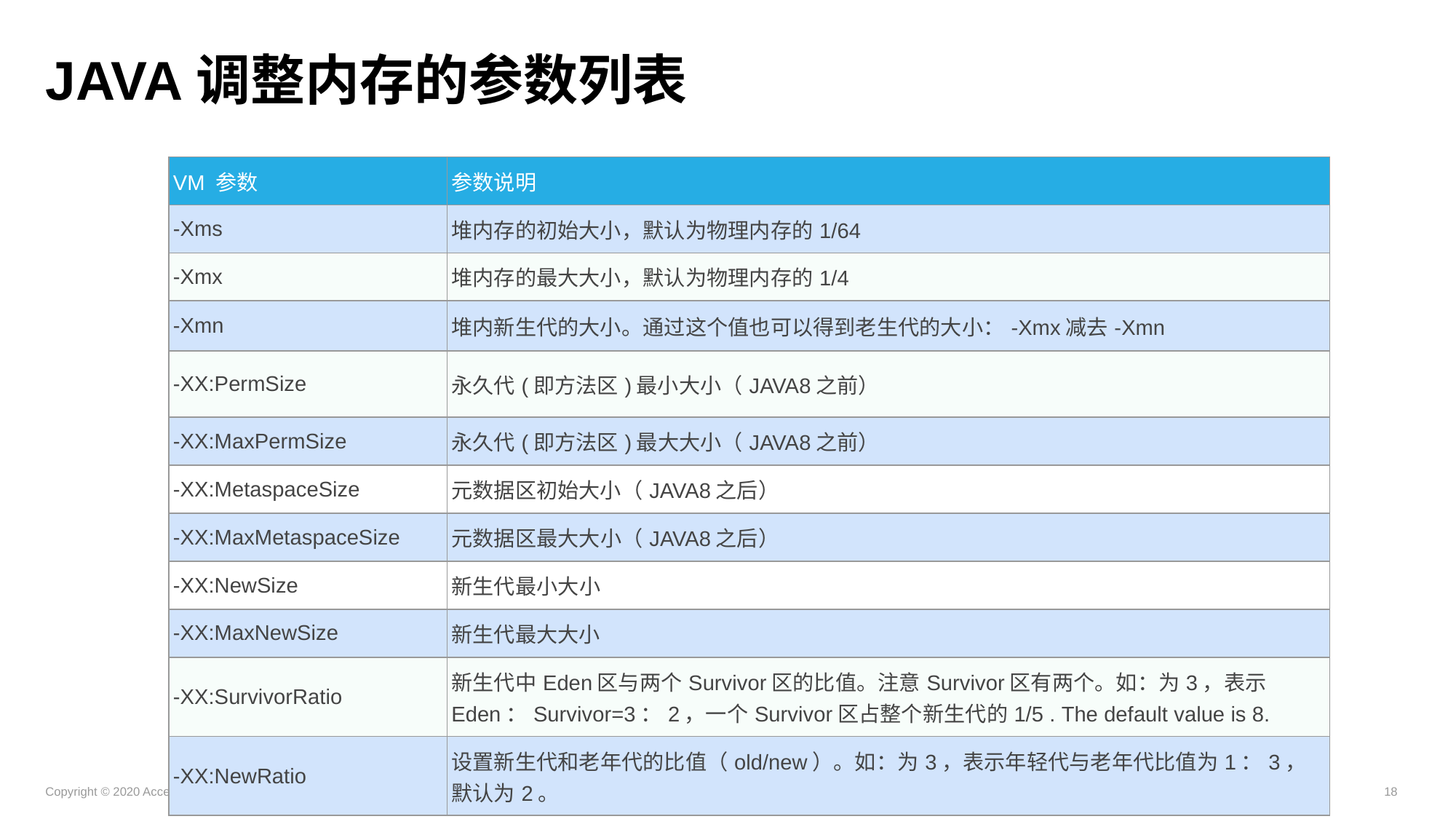

# JAVA调整内存的参数列表
| VM 参数 | 参数说明 |
| --- | --- |
| -Xms | 堆内存的初始大小，默认为物理内存的1/64 |
| -Xmx | 堆内存的最大大小，默认为物理内存的1/4 |
| -Xmn | 堆内新生代的大小。通过这个值也可以得到老生代的大小：-Xmx减去-Xmn |
| -XX:PermSize | 永久代(即方法区)最小大小（JAVA8之前） |
| -XX:MaxPermSize | 永久代(即方法区)最大大小（JAVA8之前） |
| -XX:MetaspaceSize | 元数据区初始大小（JAVA8之后） |
| -XX:MaxMetaspaceSize | 元数据区最大大小（JAVA8之后） |
| -XX:NewSize | 新生代最小大小 |
| -XX:MaxNewSize | 新生代最大大小 |
| -XX:SurvivorRatio | 新生代中Eden区与两个Survivor区的比值。注意Survivor区有两个。如：为3，表示Eden：Survivor=3：2，一个Survivor区占整个新生代的1/5 . The default value is 8. |
| -XX:NewRatio | 设置新生代和老年代的比值（old/new）。如：为3，表示年轻代与老年代比值为1：3，默认为2。 |
Copyright © 2020 Accenture. All rights reserved.
18